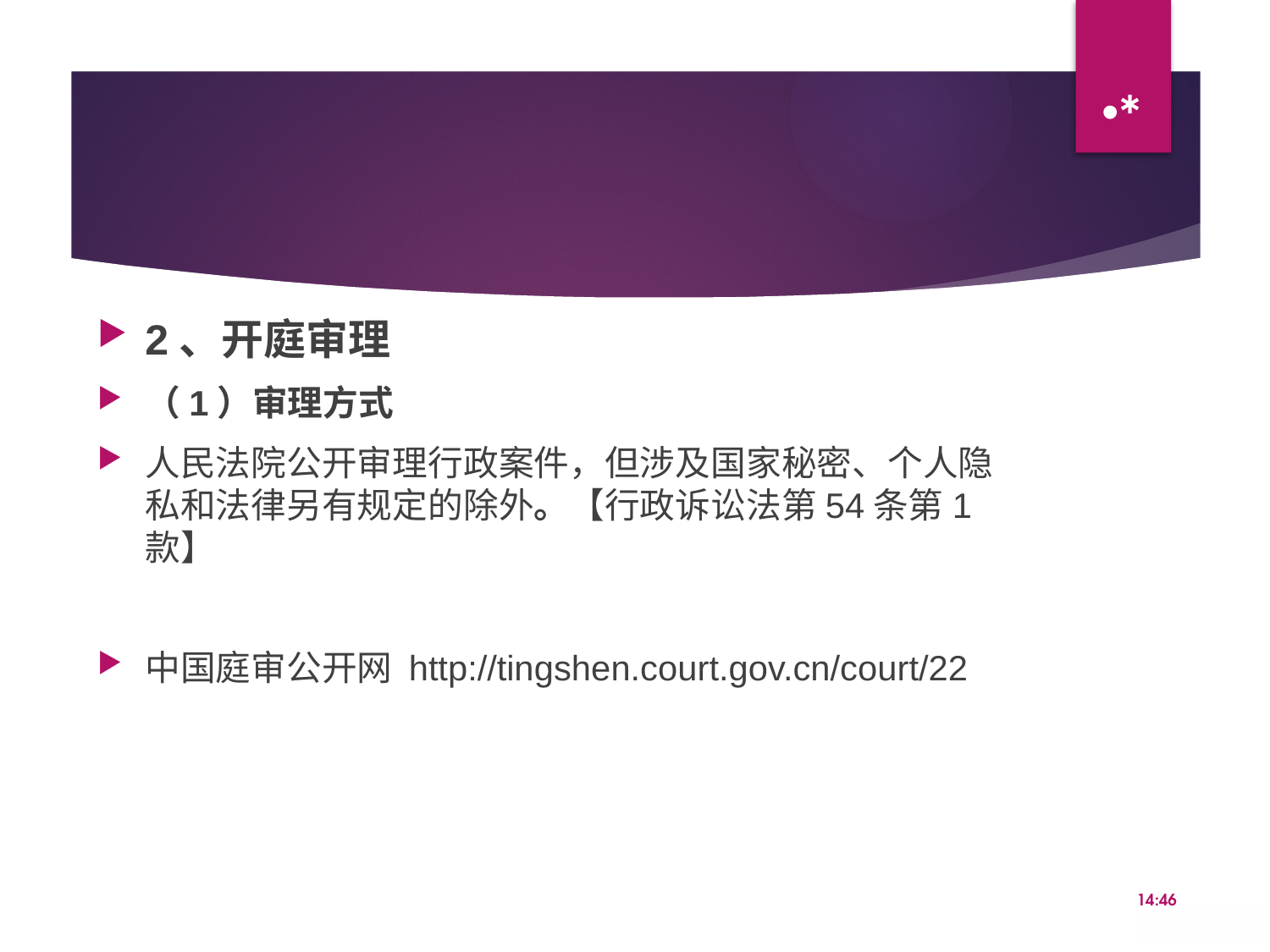

*
#
2、开庭审理
（1）审理方式
人民法院公开审理行政案件，但涉及国家秘密、个人隐私和法律另有规定的除外。【行政诉讼法第54条第1款】

中国庭审公开网 http://tingshen.court.gov.cn/court/22

14:46